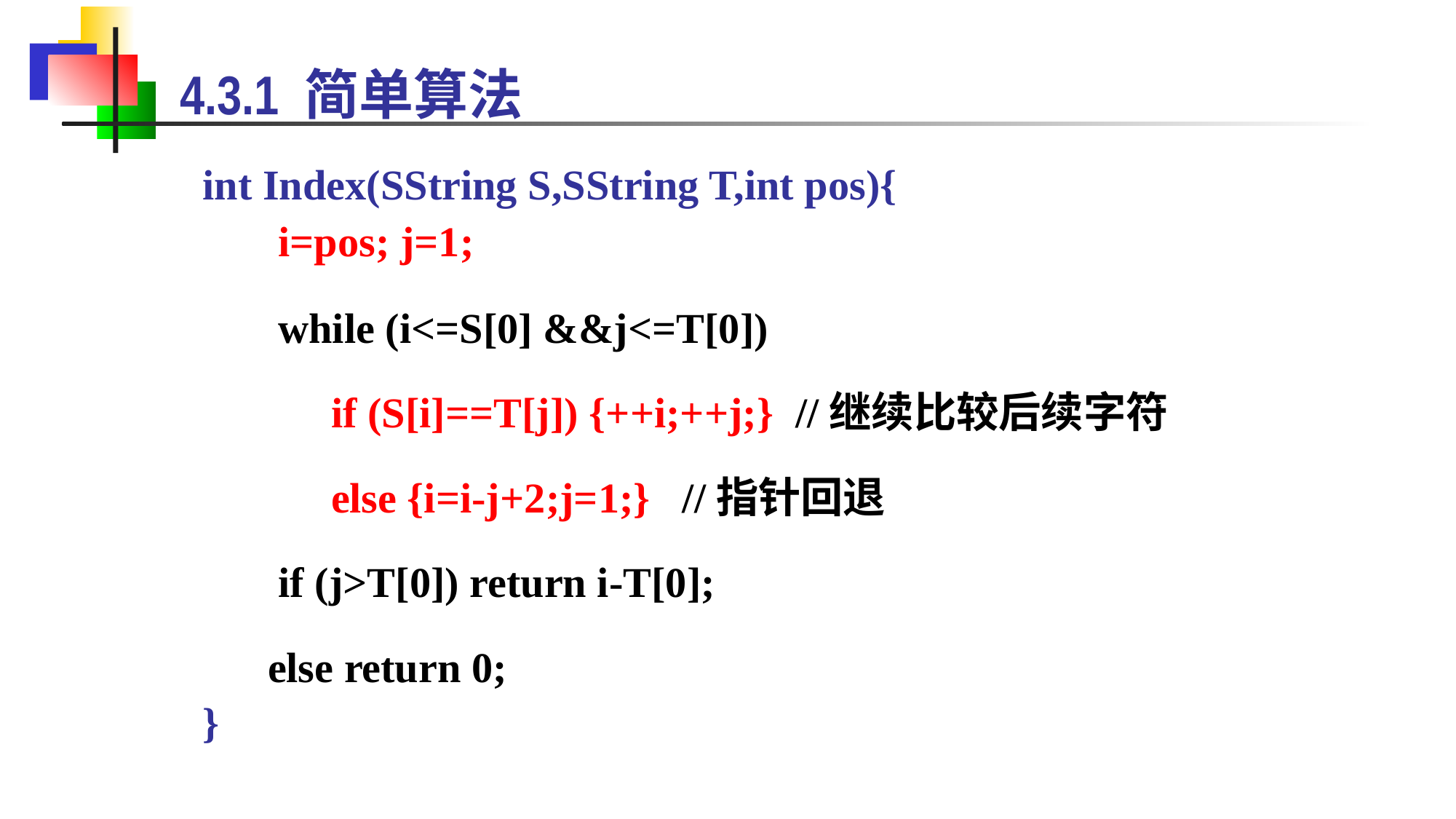

4.3.1 简单算法
int Index(SString S,SString T,int pos){
  i=pos; j=1;
  while (i<=S[0] &&j<=T[0])
       if (S[i]==T[j]) {++i;++j;}  //继续比较后续字符
       else {i=i-j+2;j=1;}   //指针回退
  if (j>T[0]) return i-T[0];
 else return 0;
}